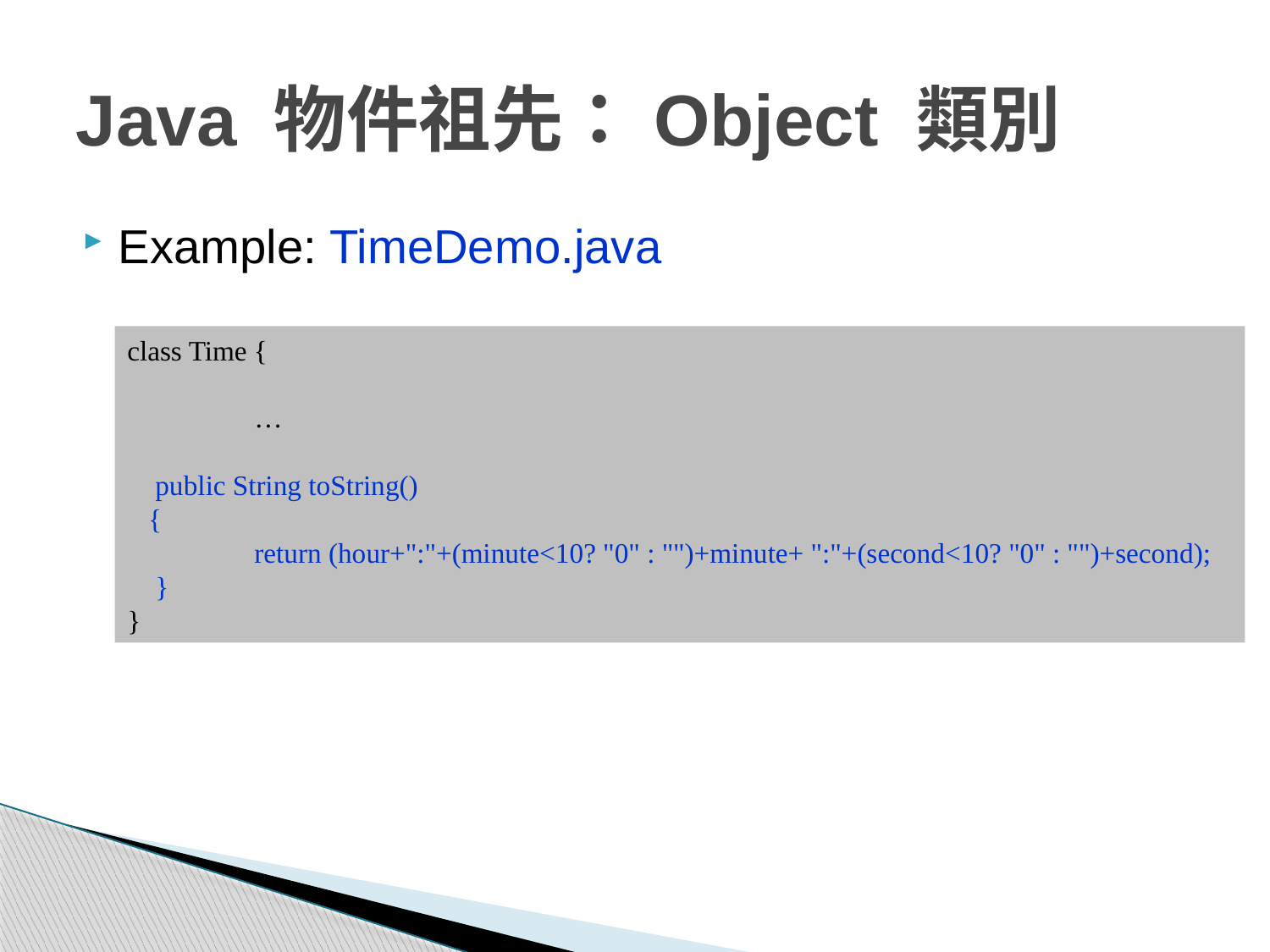

# Java 物件祖先：Object 類別
Example: TimeDemo.java
class Time {

	…

    public String toString()
   {
	return (hour+":"+(minute<10? "0" : "")+minute+ ":"+(second<10? "0" : "")+second);
    }
}